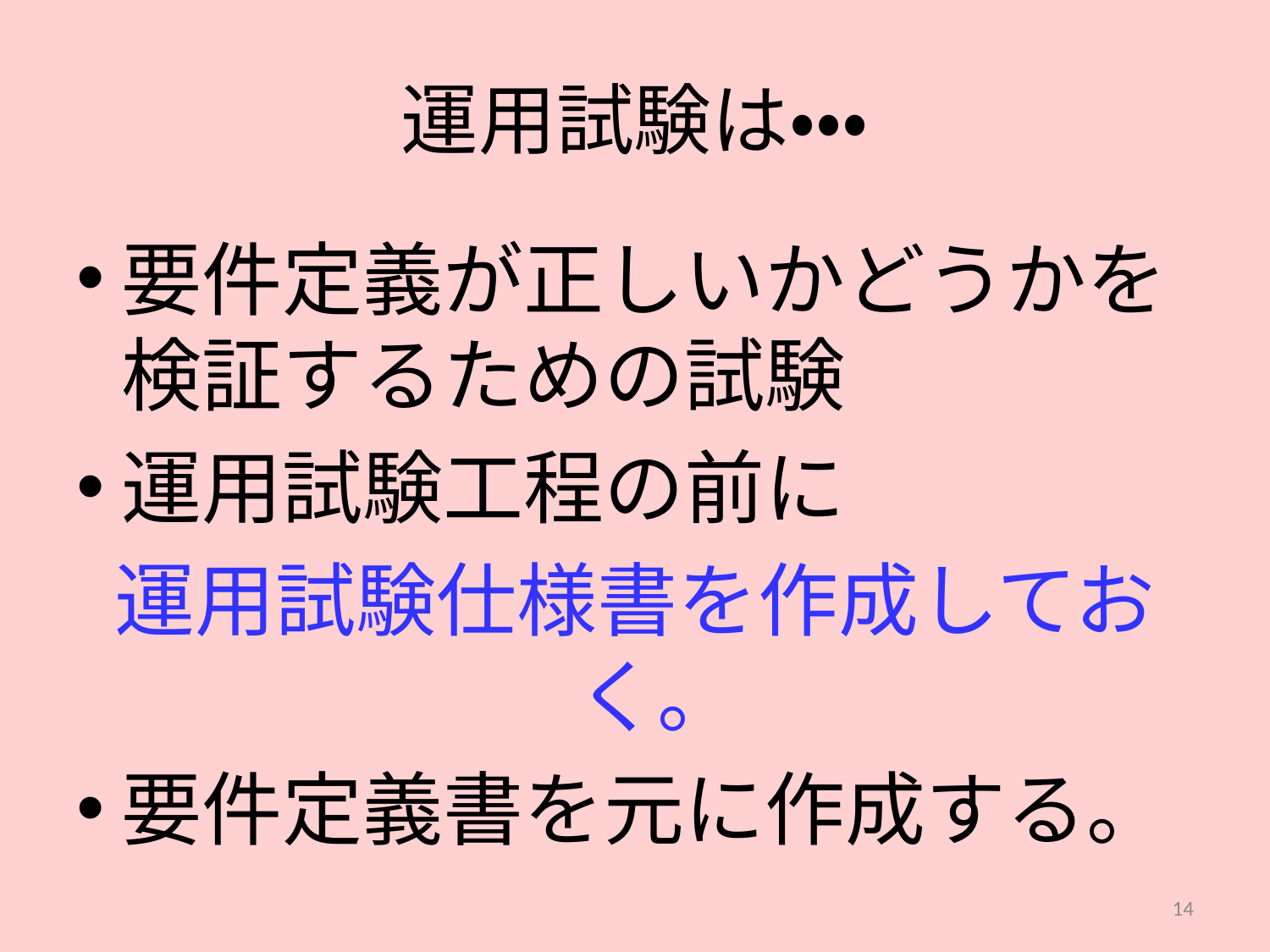

# 運用試験は・・・
要件定義が正しいかどうかを検証するための試験
運用試験工程の前に
運用試験仕様書を作成しておく。
要件定義書を元に作成する。
14